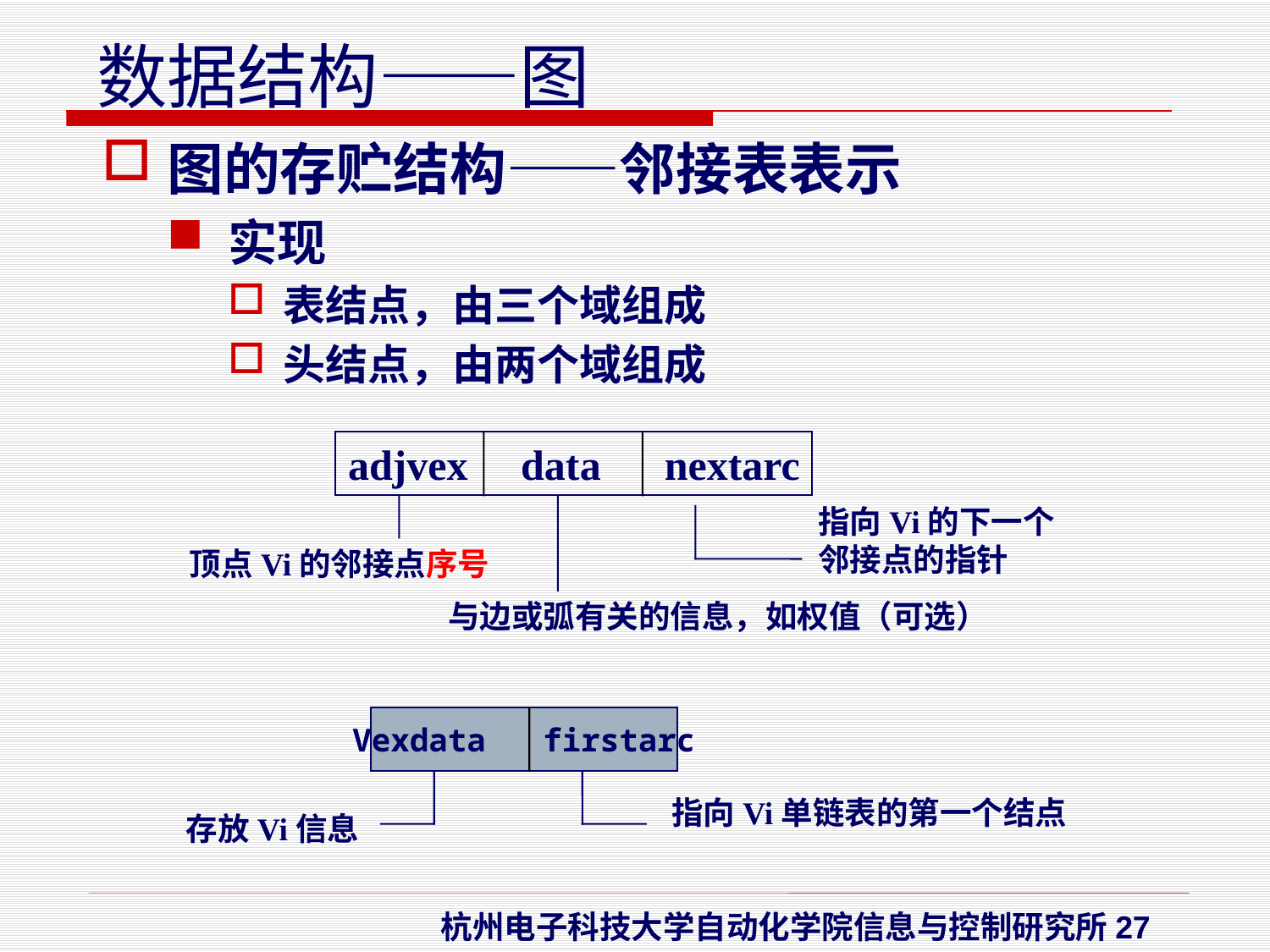

图的存贮结构——邻接表表示
实现
表结点，由三个域组成
头结点，由两个域组成
adjvex     data      nextarc

指向Vi的下一个
邻接点的指针

顶点Vi的邻接点序号

与边或弧有关的信息，如权值（可选）
Vexdata   firstarc

指向Vi单链表的第一个结点
存放Vi信息